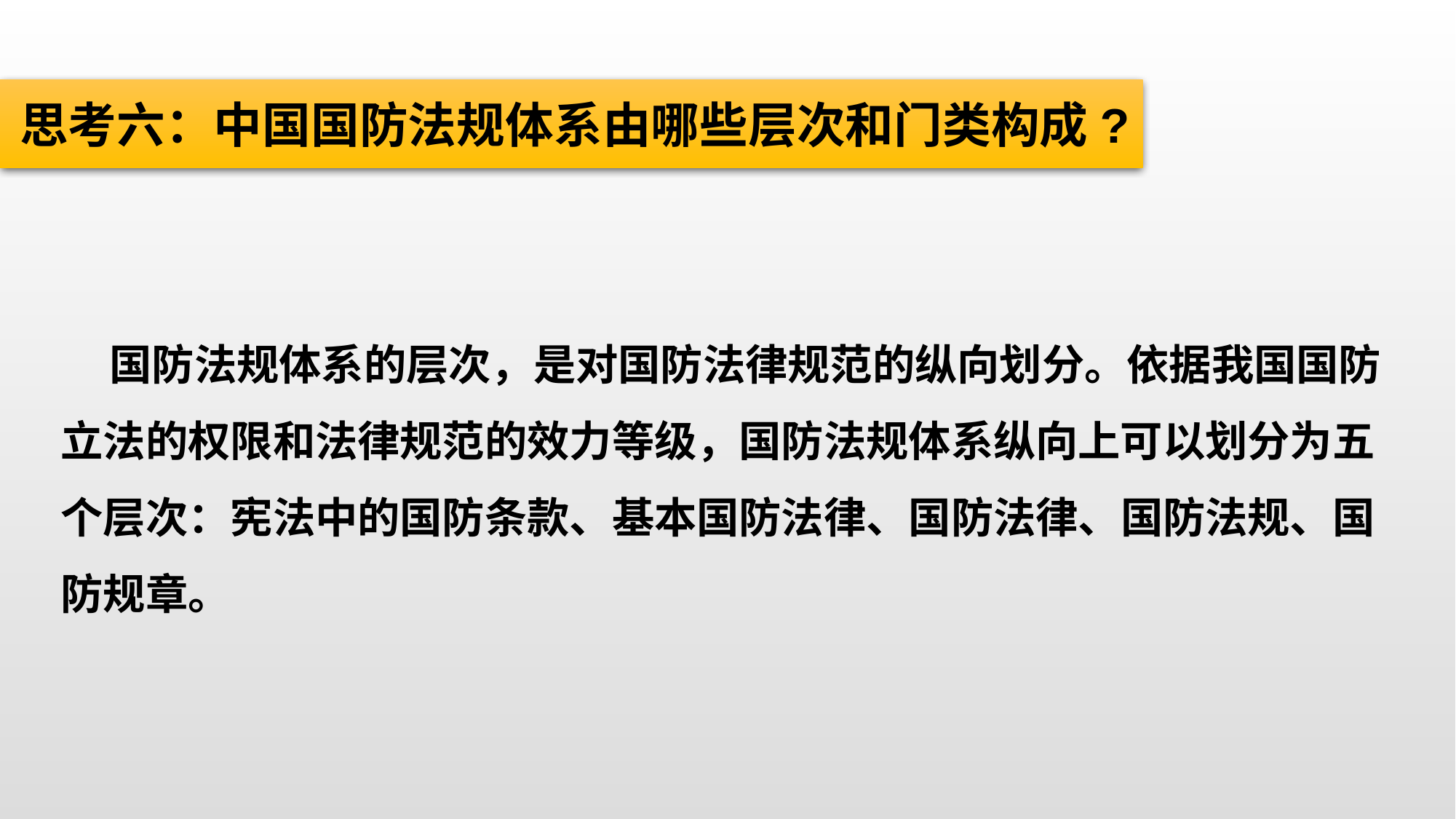

思考六：中国国防法规体系由哪些层次和门类构成?
    国防法规体系的层次，是对国防法律规范的纵向划分。依据我国国防立法的权限和法律规范的效力等级，国防法规体系纵向上可以划分为五个层次：宪法中的国防条款、基本国防法律、国防法律、国防法规、国防规章。